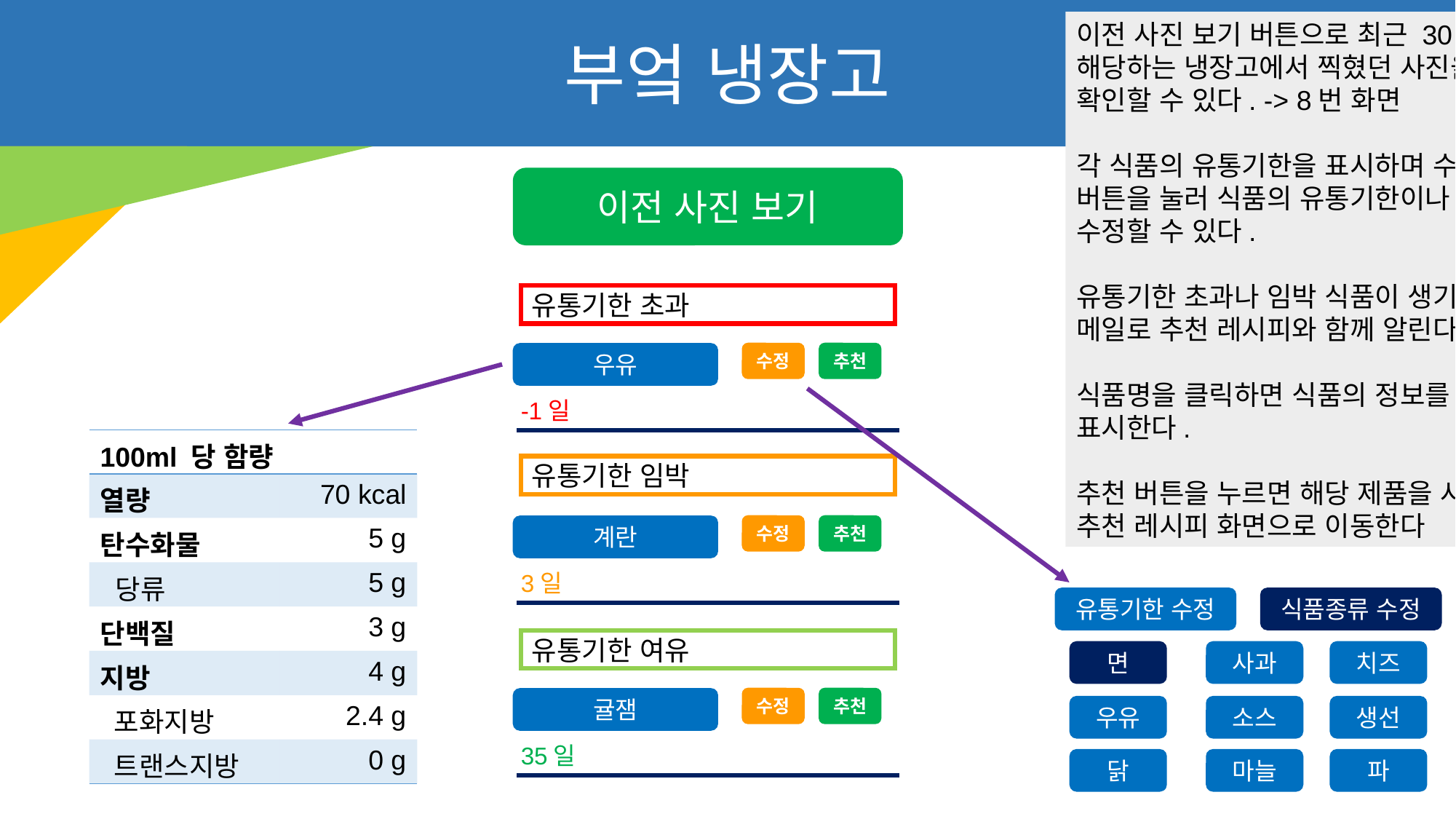

부엌 냉장고
이전 사진 보기 버튼으로 최근 30일에 해당하는 냉장고에서 찍혔던 사진을 확인할 수 있다. -> 8번 화면

각 식품의 유통기한을 표시하며 수정 버튼을 눌러 식품의 유통기한이나 종류를 수정할 수 있다.

유통기한 초과나 임박 식품이 생기면 메일로 추천 레시피와 함께 알린다.

식품명을 클릭하면 식품의 정보를 표시한다.

추천 버튼을 누르면 해당 제품을 사용한 추천 레시피 화면으로 이동한다

이전 사진 보기
유통기한 초과
수정
추천
우유
-1일
| 100ml 당 함량 |  |
| --- | --- |
| 열량 | 70 kcal |
| 탄수화물 | 5 g |
| 당류 | 5 g |
| 단백질 | 3 g |
| 지방 | 4 g |
| 포화지방 | 2.4 g |
| 트랜스지방 | 0 g |
유통기한 임박
수정
추천
계란
3일
유통기한 수정
식품종류 수정
유통기한 여유
면
사과
치즈
수정
추천
귤잼
우유
소스
생선
35일
닭
마늘
파